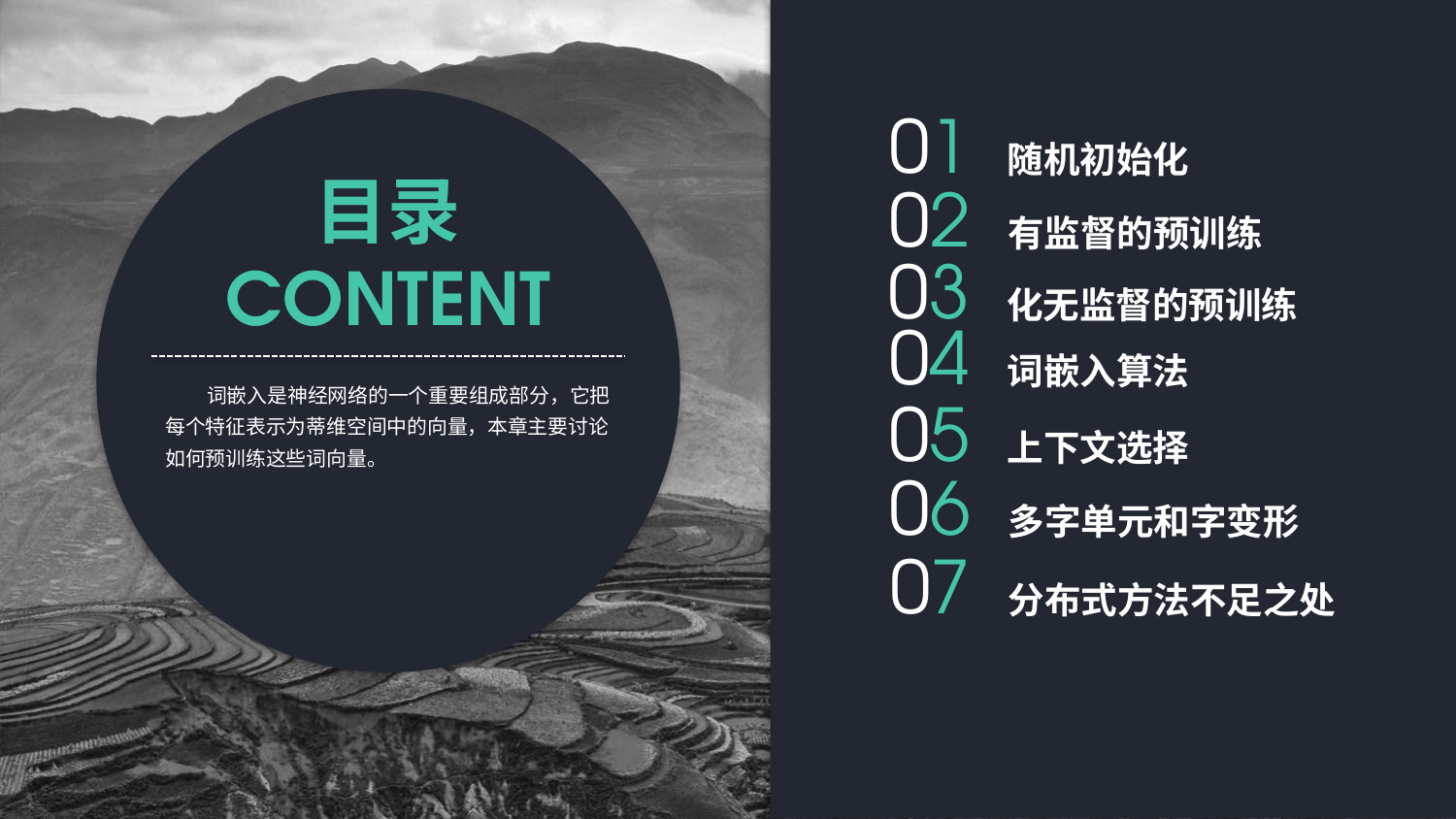

01 随机初始化
目录
CONTENT
02 有监督的预训练
03 化无监督的预训练
04 词嵌入算法
        词嵌入是神经网络的一个重要组成部分，它把每个特征表示为蒂维空间中的向量，本章主要讨论如何预训练这些词向量。
05 上下文选择
06 多字单元和字变形
07 分布式方法不足之处